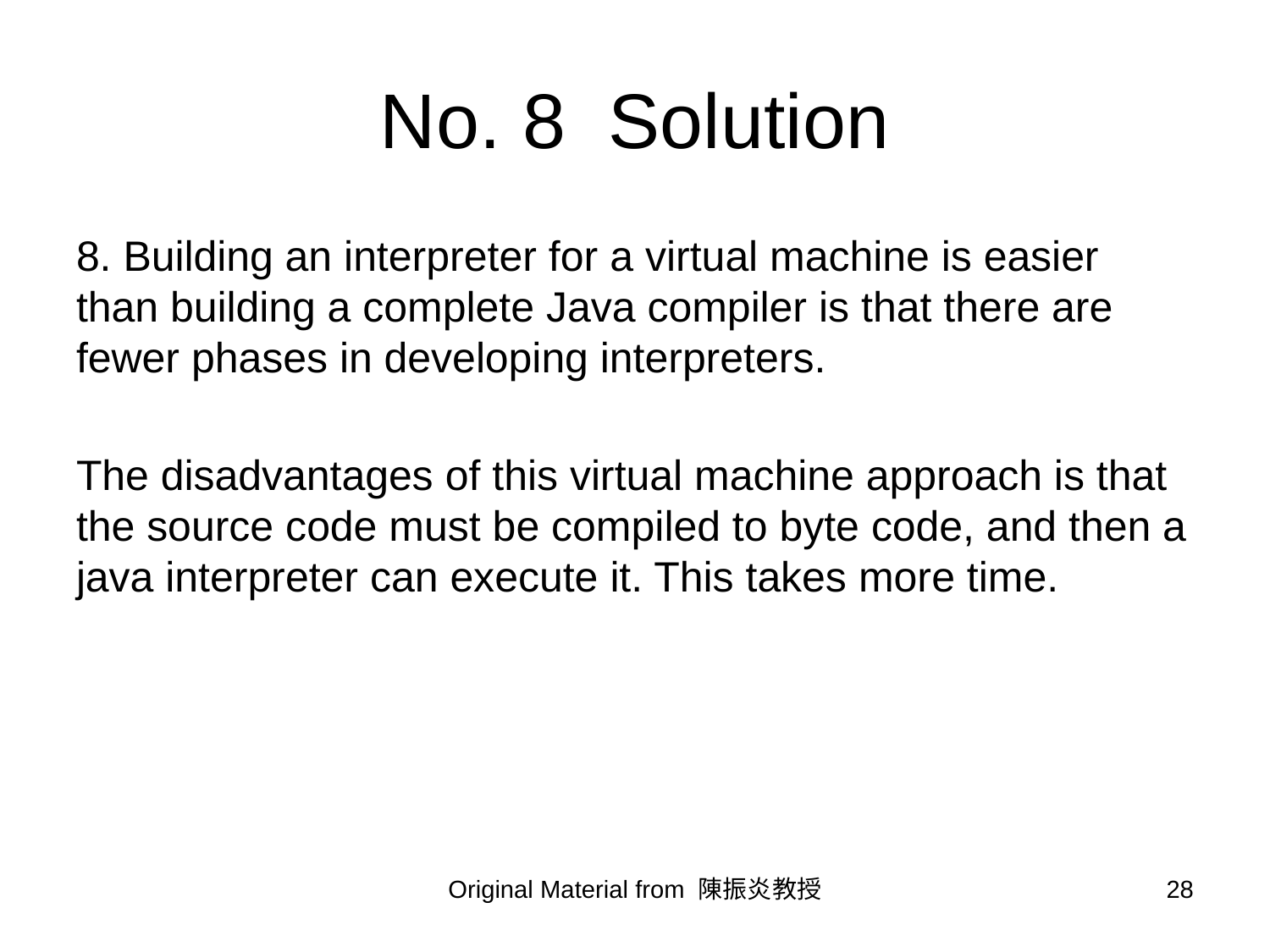

No. 8  Solution
8. Building an interpreter for a virtual machine is easier than building a complete Java compiler is that there are fewer phases in developing interpreters.

The disadvantages of this virtual machine approach is that the source code must be compiled to byte code, and then a java interpreter can execute it. This takes more time.
Original Material from 陳振炎教授
28